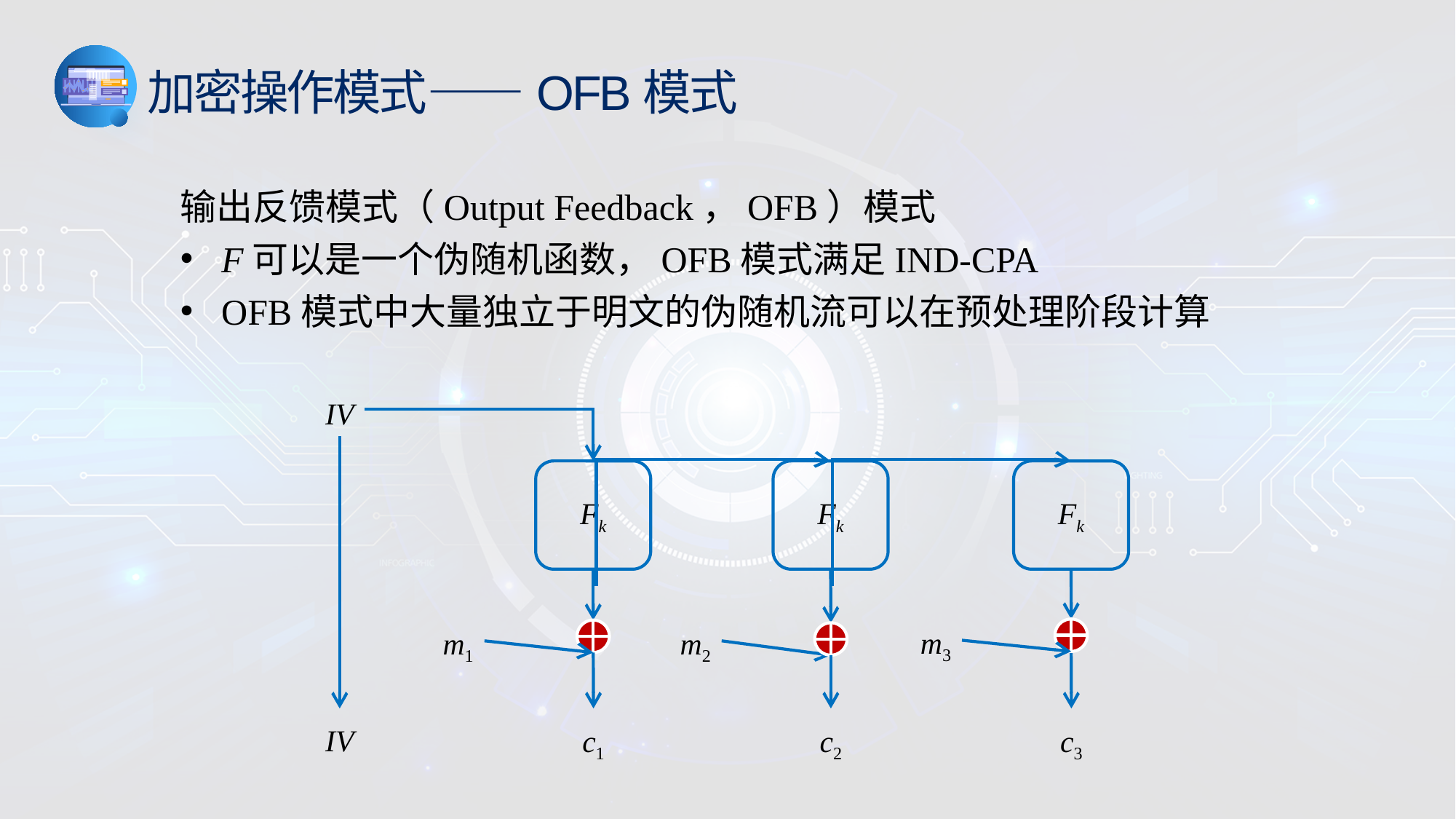

加密操作模式——OFB模式

输出反馈模式（Output Feedback，OFB）模式
F可以是一个伪随机函数，OFB模式满足IND-CPA
OFB模式中大量独立于明文的伪随机流可以在预处理阶段计算
IV
Fk
Fk
Fk
m3
m2
m1

IV
c1
c2
c3